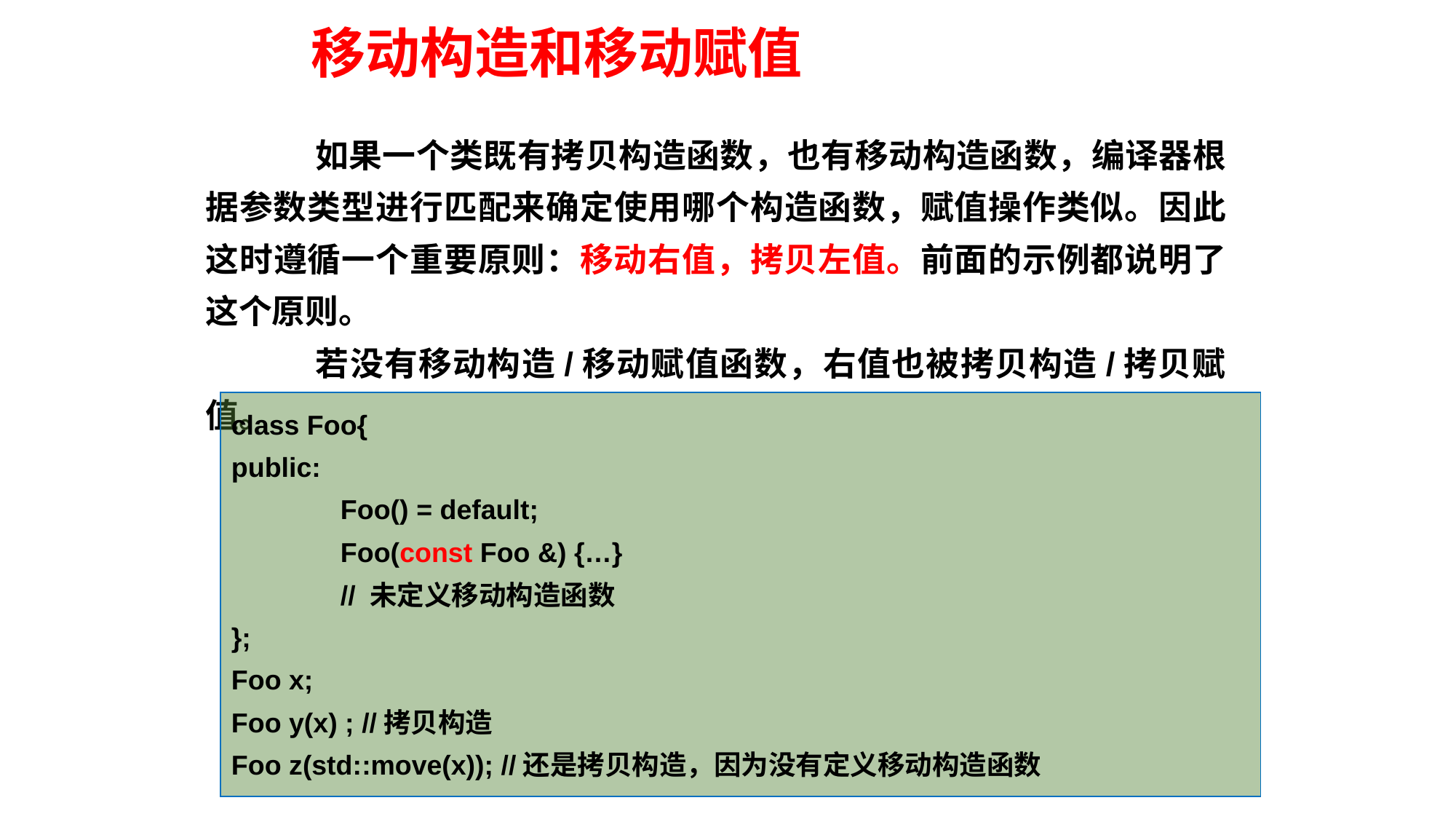

# 移动构造和移动赋值
	如果一个类既有拷贝构造函数，也有移动构造函数，编译器根据参数类型进行匹配来确定使用哪个构造函数，赋值操作类似。因此这时遵循一个重要原则：移动右值，拷贝左值。前面的示例都说明了这个原则。
	若没有移动构造/移动赋值函数，右值也被拷贝构造/拷贝赋值。

class Foo{
public:
	Foo() = default;
	Foo(const Foo &) {…}
	// 未定义移动构造函数
};
Foo x;
Foo y(x) ; //拷贝构造
Foo z(std::move(x)); //还是拷贝构造，因为没有定义移动构造函数